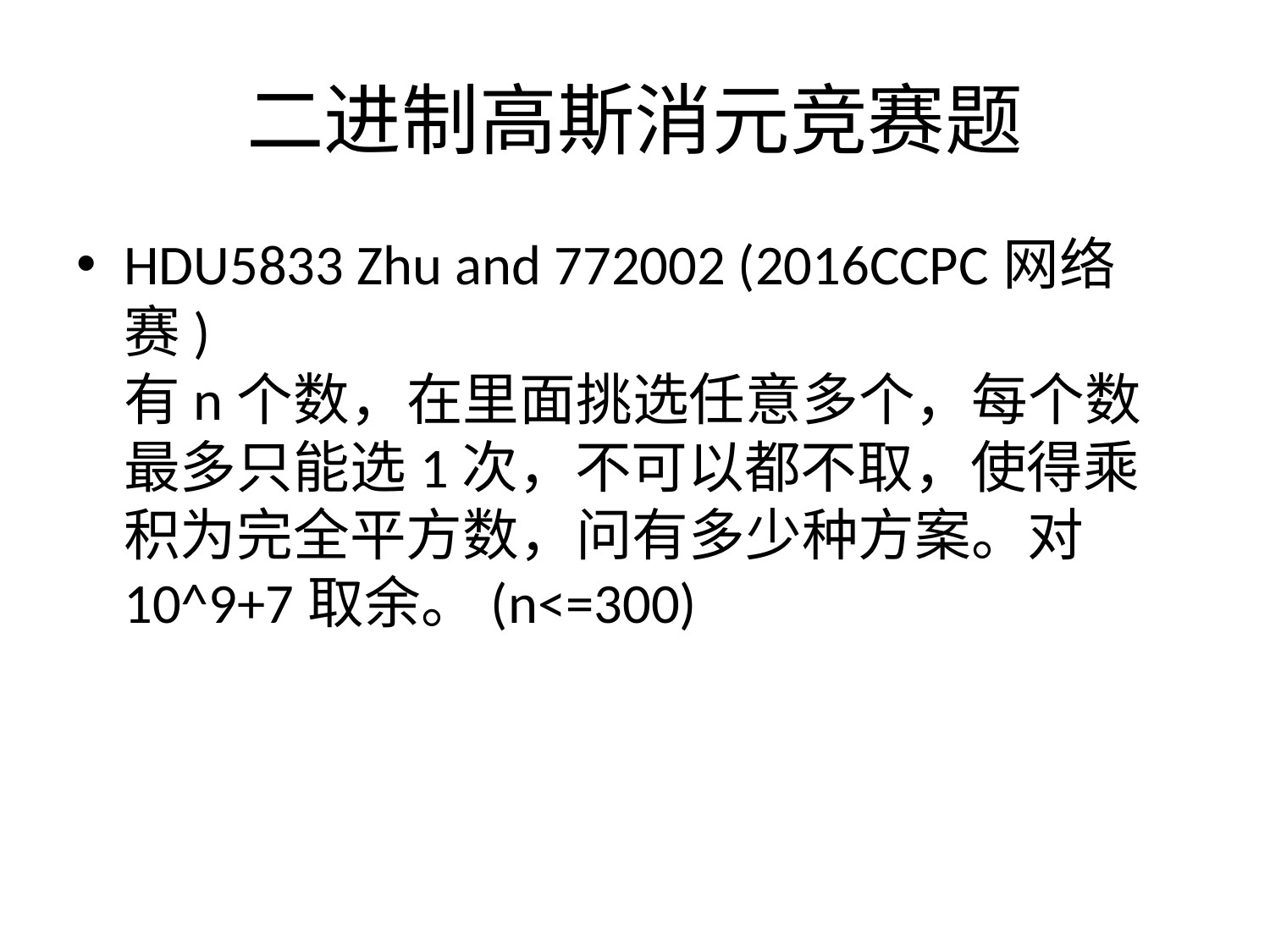

# 二进制高斯消元竞赛题
HDU5833 Zhu and 772002 (2016CCPC网络赛)
有n个数，在里面挑选任意多个，每个数最多只能选1次，不可以都不取，使得乘积为完全平方数，问有多少种方案。对10^9+7取余。(n<=300)